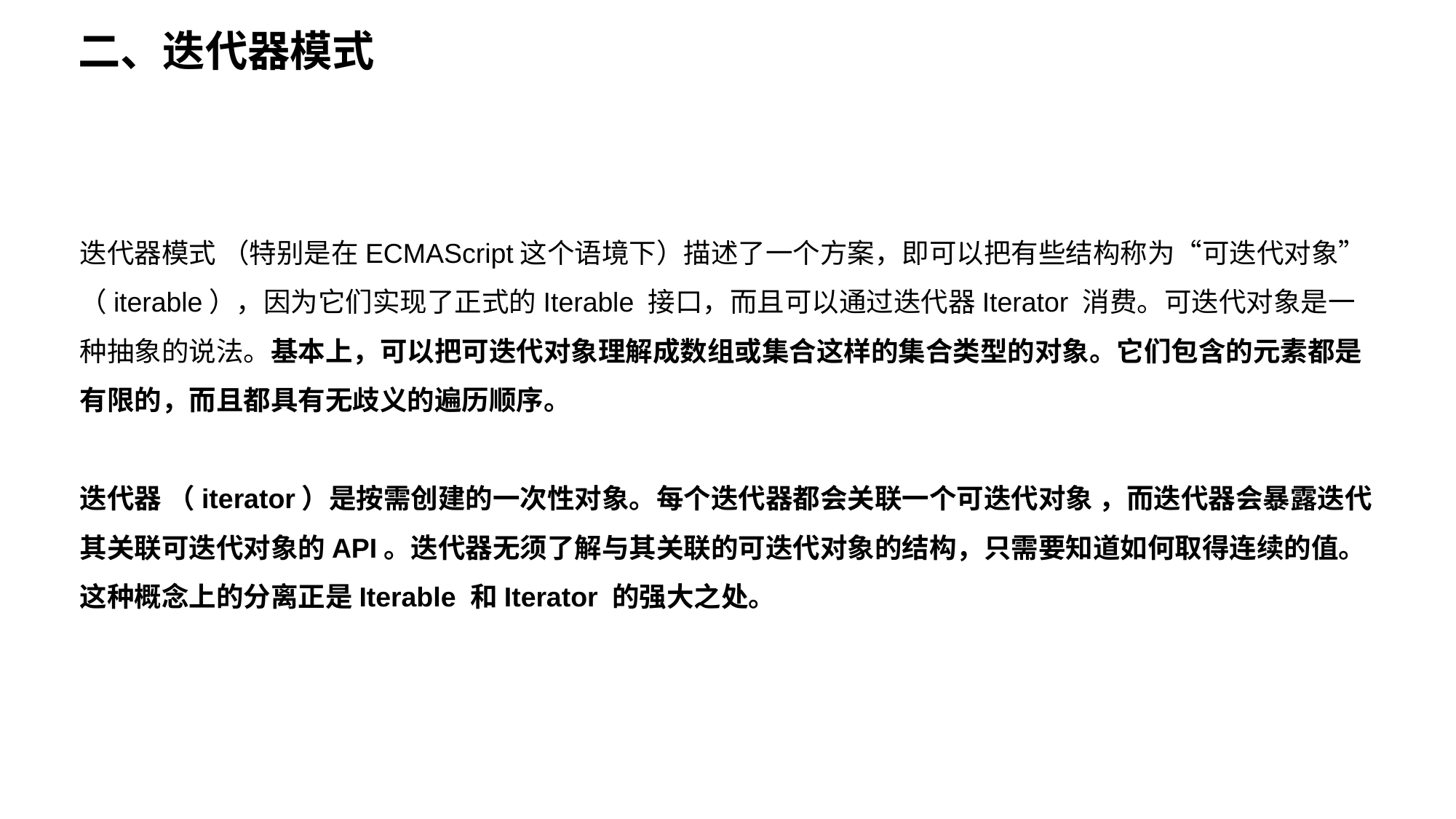

二、迭代器模式
迭代器模式 （特别是在ECMAScript这个语境下）描述了一个方案，即可以把有些结构称为“可迭代对象”（iterable），因为它们实现了正式的Iterable 接口，而且可以通过迭代器Iterator 消费。可迭代对象是一种抽象的说法。基本上，可以把可迭代对象理解成数组或集合这样的集合类型的对象。它们包含的元素都是有限的，而且都具有无歧义的遍历顺序。

迭代器 （iterator）是按需创建的一次性对象。每个迭代器都会关联一个可迭代对象 ，而迭代器会暴露迭代其关联可迭代对象的API。迭代器无须了解与其关联的可迭代对象的结构，只需要知道如何取得连续的值。这种概念上的分离正是Iterable 和Iterator 的强大之处。